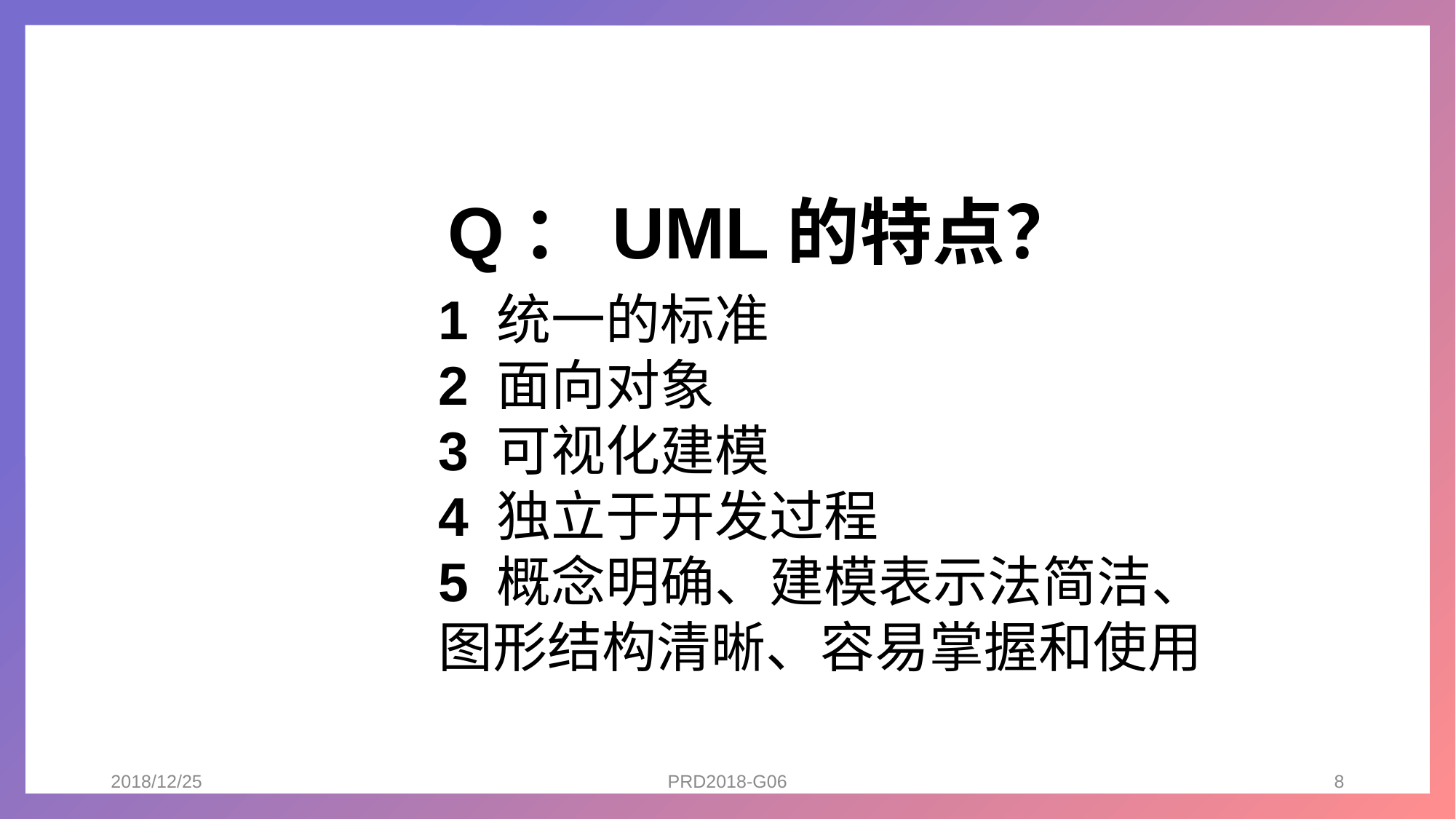

Q：UML的特点？
1 统一的标准
2 面向对象
3 可视化建模
4 独立于开发过程
5 概念明确、建模表示法简洁、图形结构清晰、容易掌握和使用
2018/12/25
PRD2018-G06
8